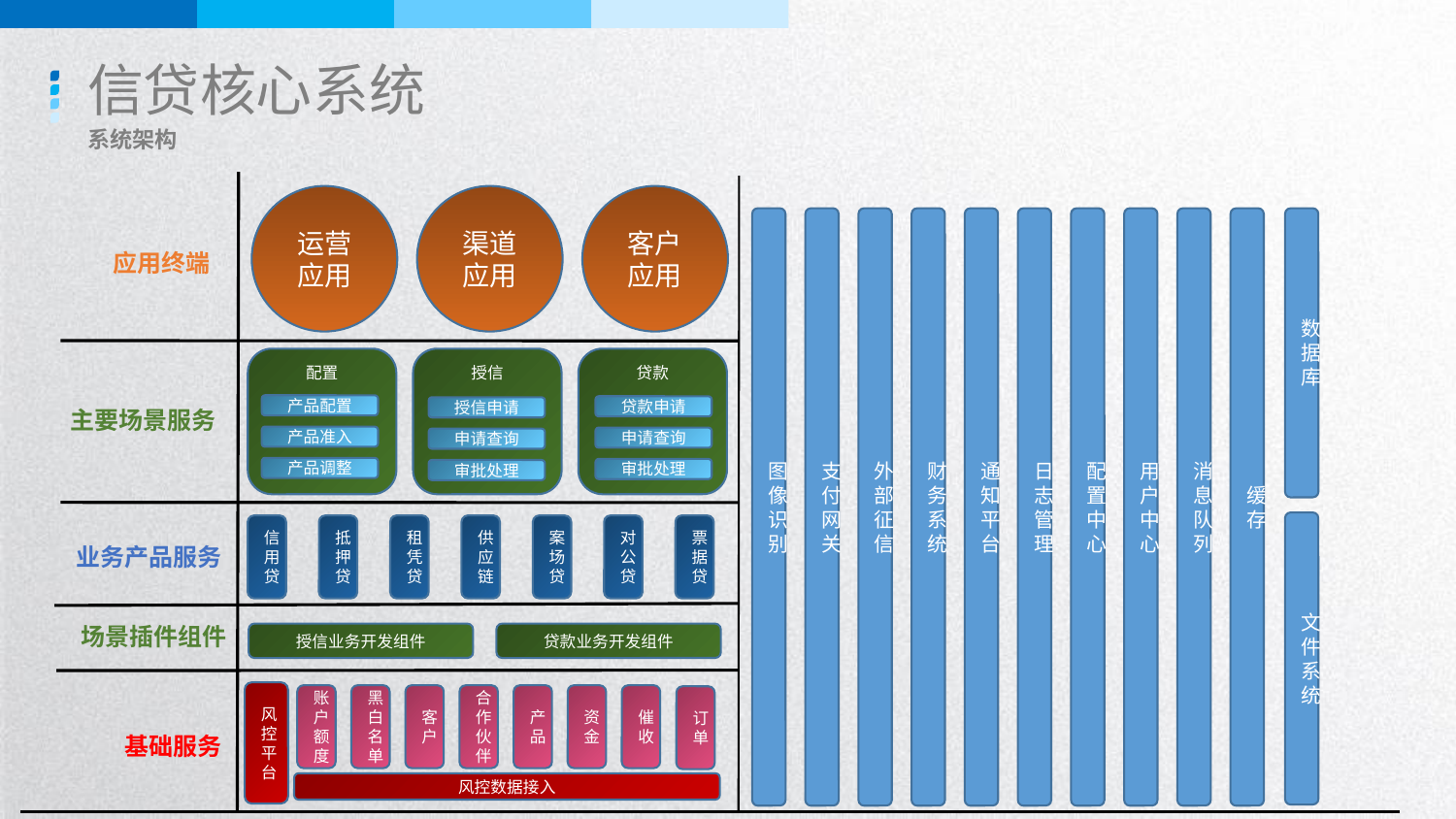

信贷核心系统
系统架构
运营应用
渠道应用
客户应用
图像识别
支付网关
外部征信
财务系统
通知平台
日志管理
配置中心
用户中心
消息队列
缓存
数据库
应用终端
配置
授信
贷款
产品配置
贷款申请
授信申请
主要场景服务
产品准入
申请查询
申请查询
产品调整
审批处理
审批处理
文件系统
信用贷
抵押贷
租凭贷
供应链
案场贷
对公贷
票据贷
业务产品服务
场景插件组件
授信业务开发组件
贷款业务开发组件
风控平台
账户
额度
黑白名单
客户
合作伙伴
产品
资金
催收
订单
基础服务
风控数据接入